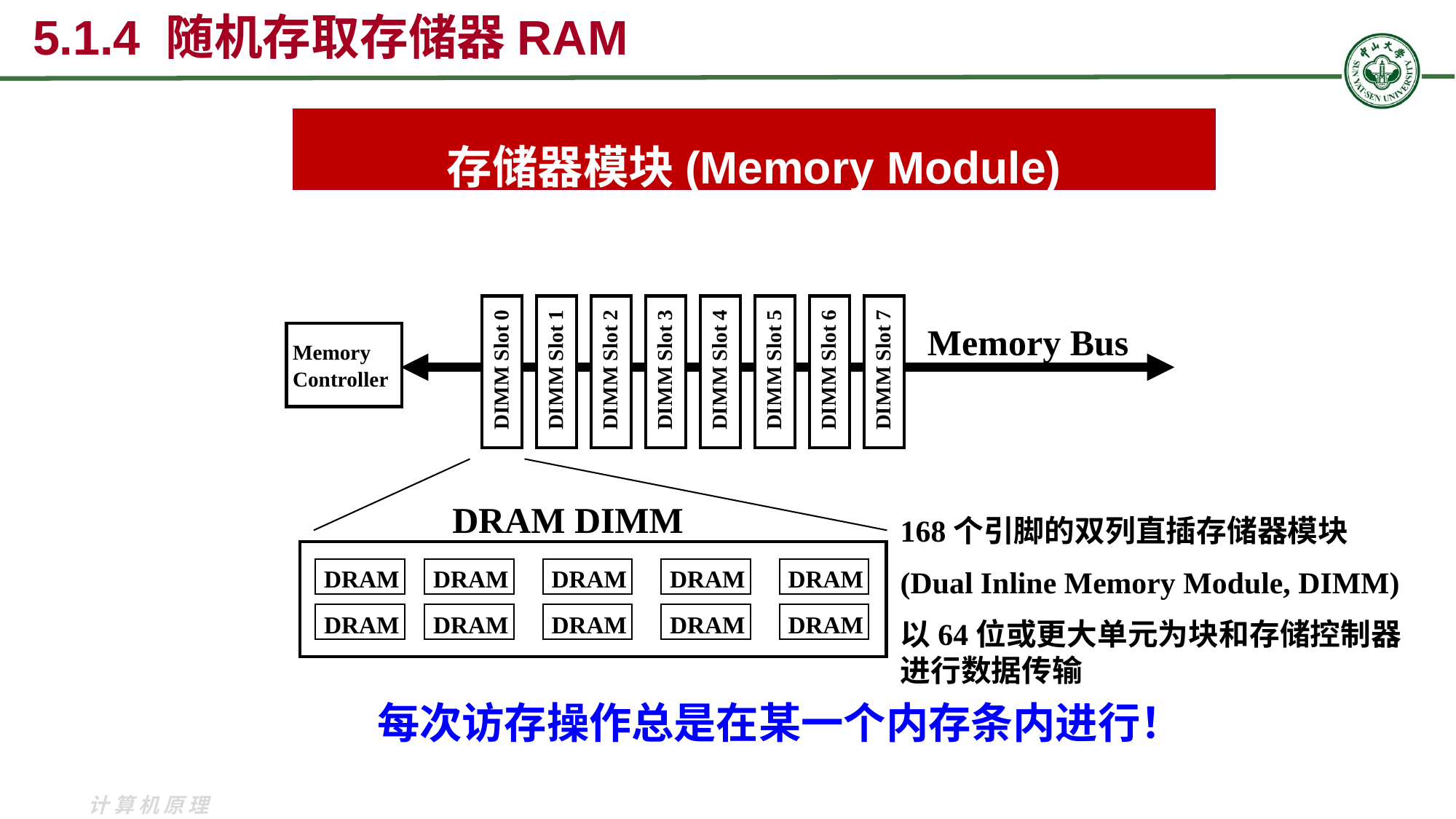

5.1.4 随机存取存储器RAM
存储器模块(Memory Module)

DIMM Slot 0

DIMM Slot 1

DIMM Slot 2

DIMM Slot 3

DIMM Slot 4

DIMM Slot 5

DIMM Slot 6

DIMM Slot 7
Memory Bus

Memory
Controller

DRAM DIMM
168个引脚的双列直插存储器模块
(Dual Inline Memory Module, DIMM)
以64位或更大单元为块和存储控制器进行数据传输

DRAM

DRAM

DRAM

DRAM

DRAM

DRAM

DRAM

DRAM

DRAM

DRAM

每次访存操作总是在某一个内存条内进行！